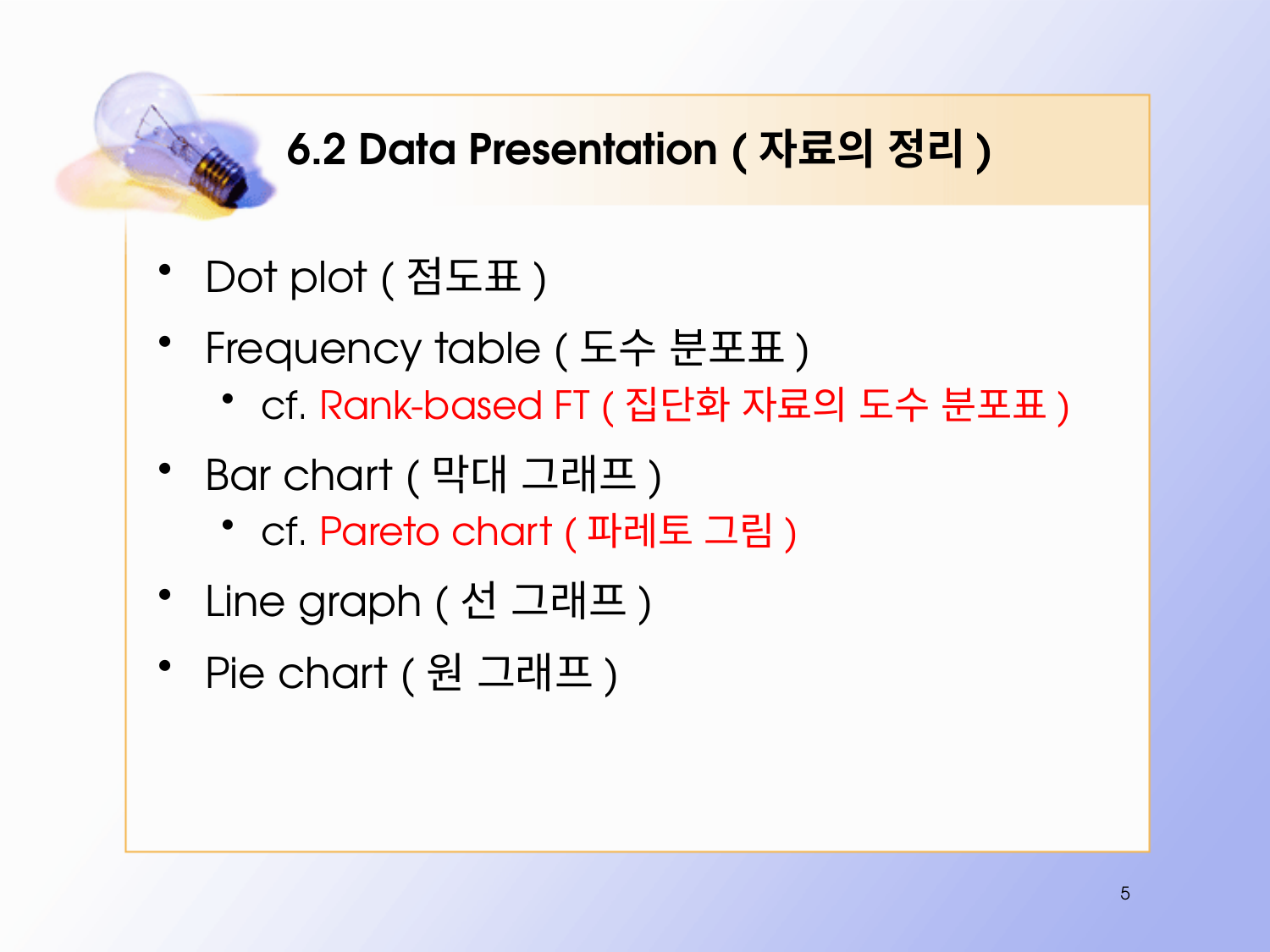

# 6.2 Data Presentation (자료의 정리)
Dot plot (점도표)
Frequency table (도수 분포표)
cf. Rank-based FT (집단화 자료의 도수 분포표)
Bar chart (막대 그래프)
cf. Pareto chart (파레토 그림)
Line graph (선 그래프)
Pie chart (원 그래프)
5